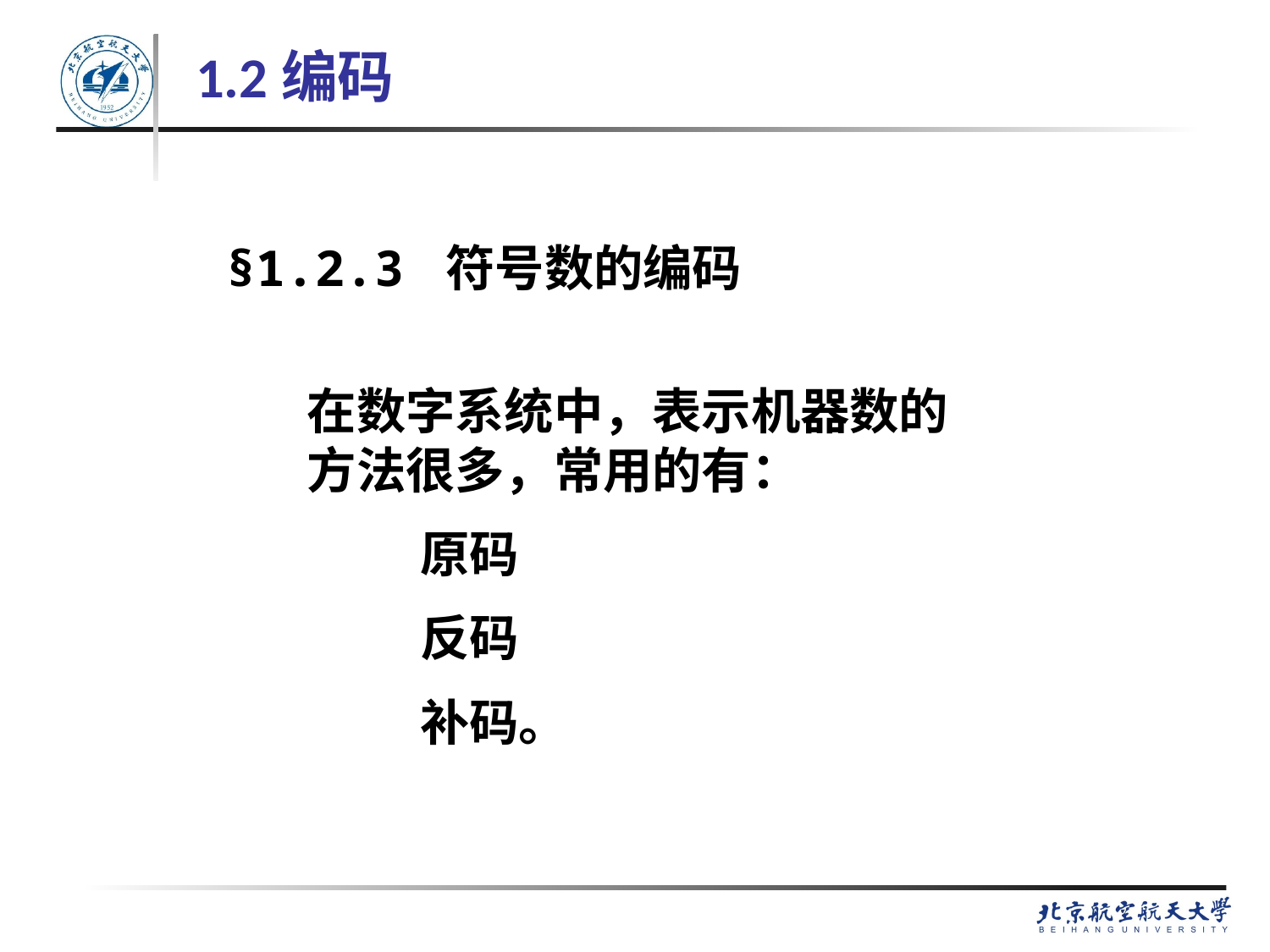

# 1.2编码
§1.2.3 符号数的编码
在数字系统中，表示机器数的方法很多，常用的有：
         原码
         反码
         补码。
21